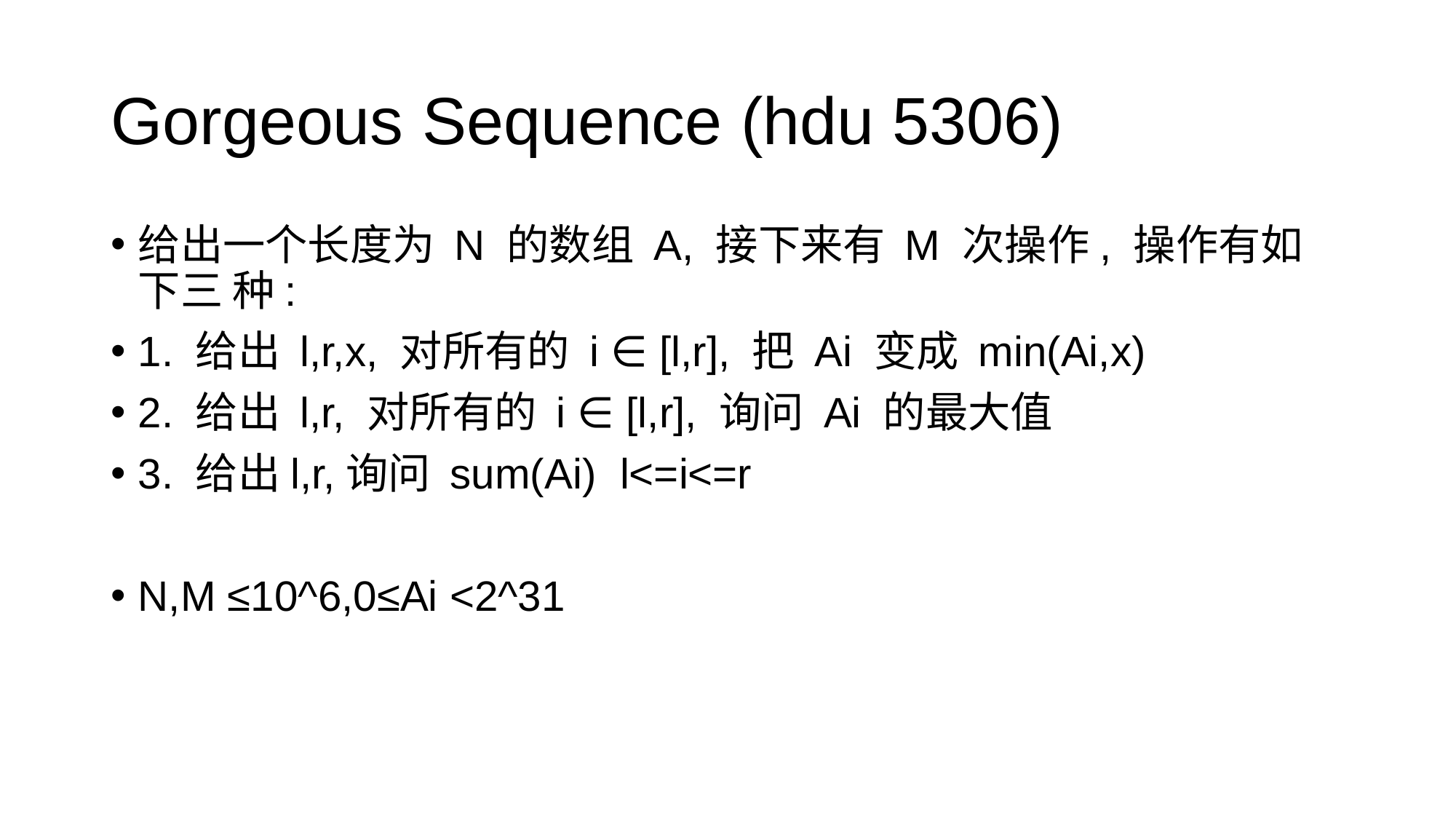

# Gorgeous Sequence (hdu 5306)
给出一个长度为 N 的数组 A, 接下来有 M 次操作, 操作有如下三 种:
1. 给出 l,r,x, 对所有的 i ∈ [l,r], 把 Ai 变成 min(Ai,x)
2. 给出 l,r, 对所有的 i ∈ [l,r], 询问 Ai 的最大值
3. 给出l,r,询问 sum(Ai)  l<=i<=r

N,M ≤10^6,0≤Ai <2^31